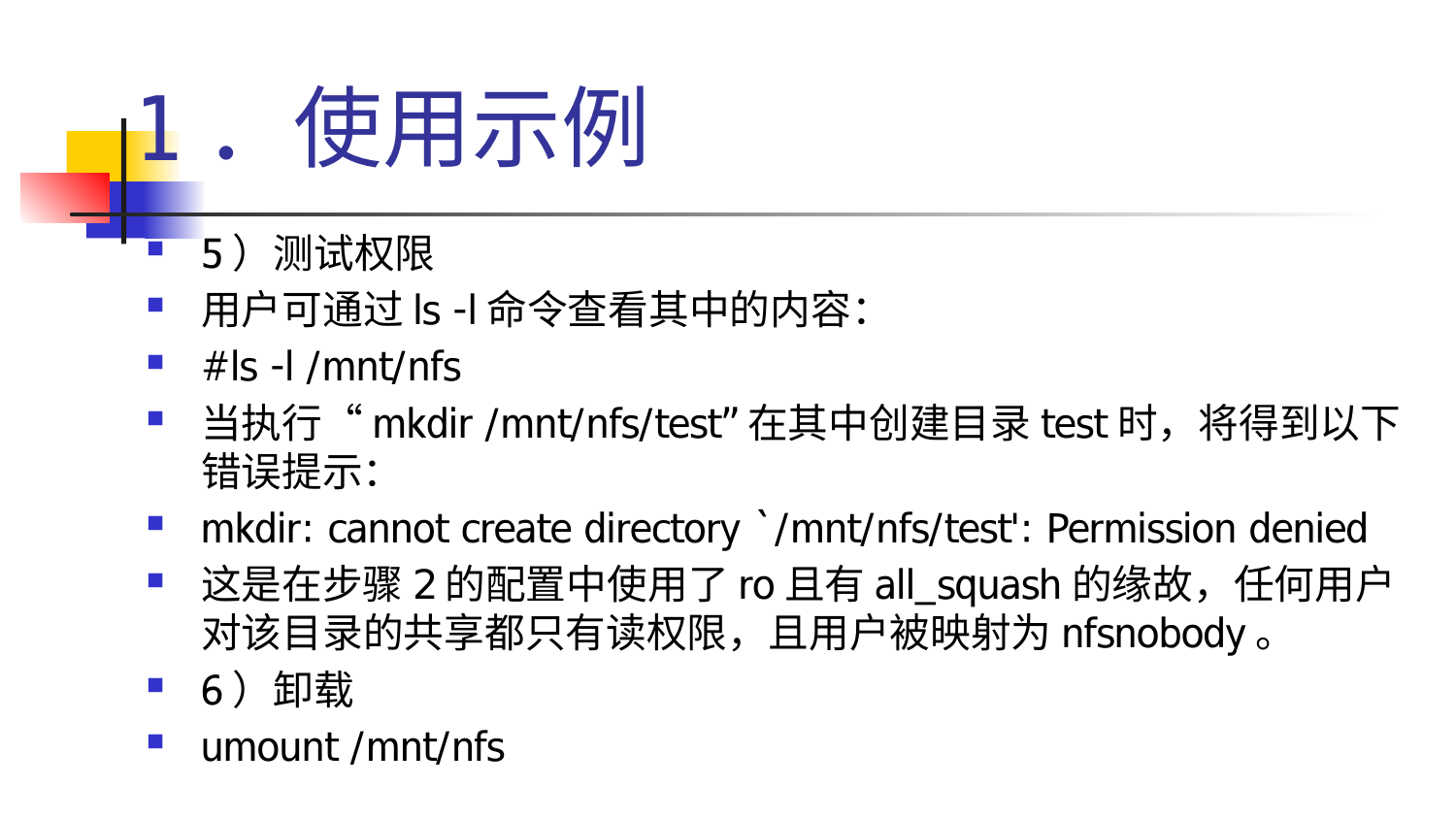

# 1．使用示例
5）测试权限
用户可通过ls -l命令查看其中的内容：
#ls -l /mnt/nfs
当执行“mkdir /mnt/nfs/test”在其中创建目录test时，将得到以下错误提示：
mkdir: cannot create directory `/mnt/nfs/test': Permission denied
这是在步骤2的配置中使用了ro且有all_squash的缘故，任何用户对该目录的共享都只有读权限，且用户被映射为nfsnobody。
6）卸载
umount /mnt/nfs